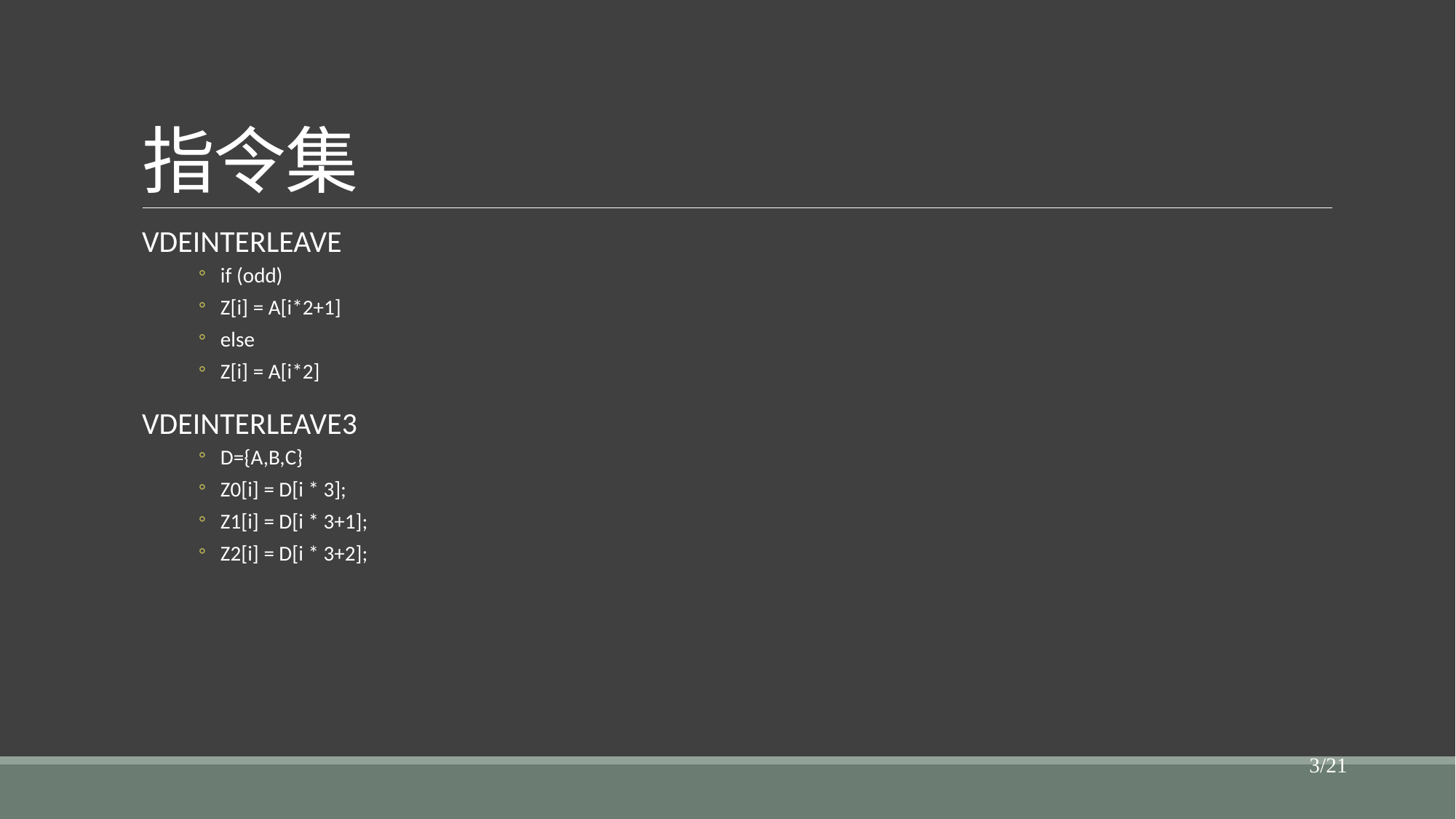

# 指令集
VDEINTERLEAVE
if (odd)
Z[i] = A[i*2+1]
else
Z[i] = A[i*2]
VDEINTERLEAVE3
D={A,B,C}
Z0[i] = D[i * 3];
Z1[i] = D[i * 3+1];
Z2[i] = D[i * 3+2];